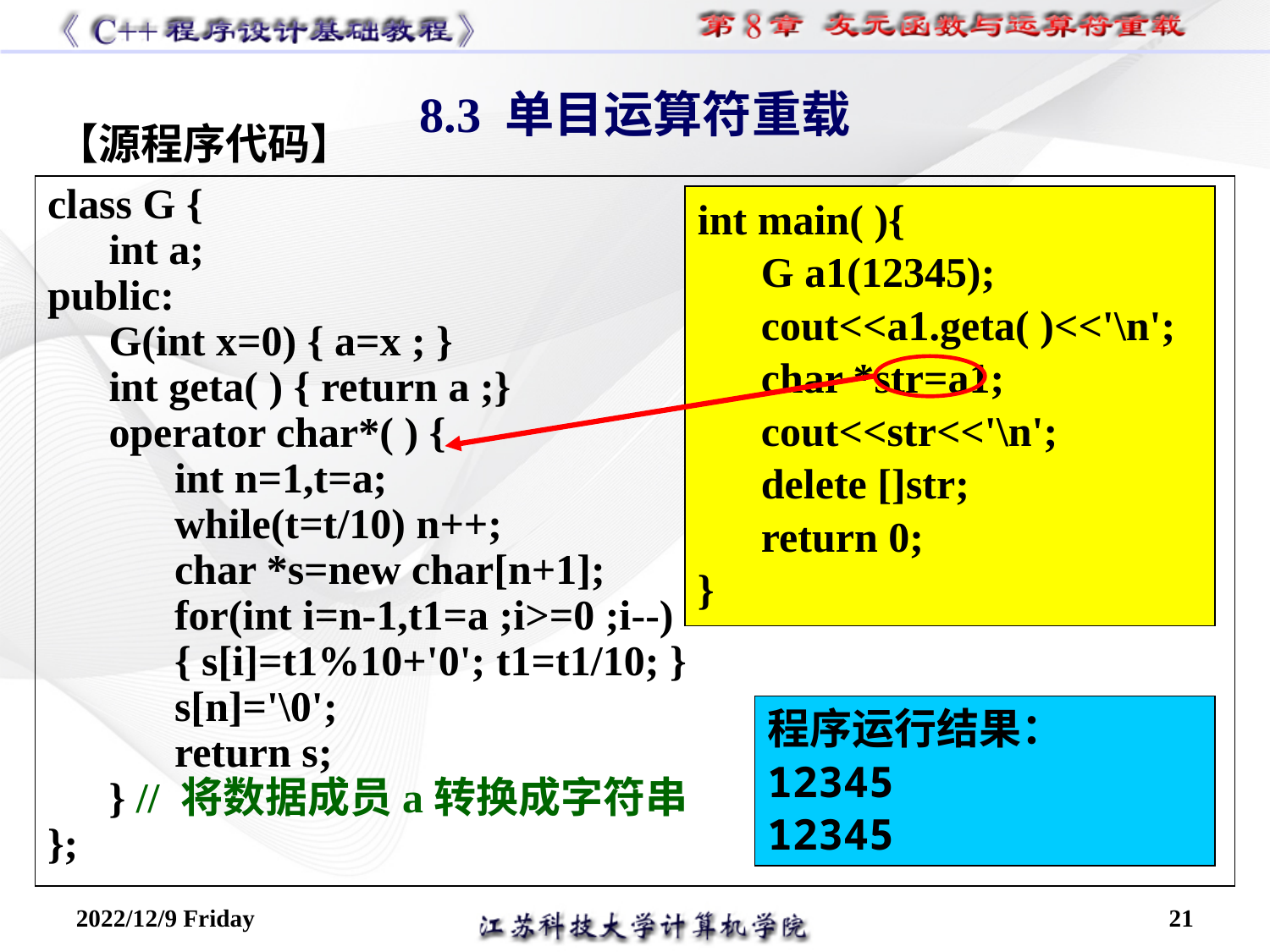

8.3 单目运算符重载
【源程序代码】
class G {
int a;
public:
G(int x=0) { a=x ; }
int geta( ) { return a ;}
operator char*( ) {
int n=1,t=a;
while(t=t/10) n++;
char *s=new char[n+1];
for(int i=n-1,t1=a ;i>=0 ;i--)
{ s[i]=t1%10+'0'; t1=t1/10; }
s[n]='\0';
return s;
} // 将数据成员a转换成字符串
};
int main( ){
G a1(12345);
cout<<a1.geta( )<<'\n';
char *str=a1;
cout<<str<<'\n';
delete []str;
return 0;
}

程序运行结果：
12345
12345